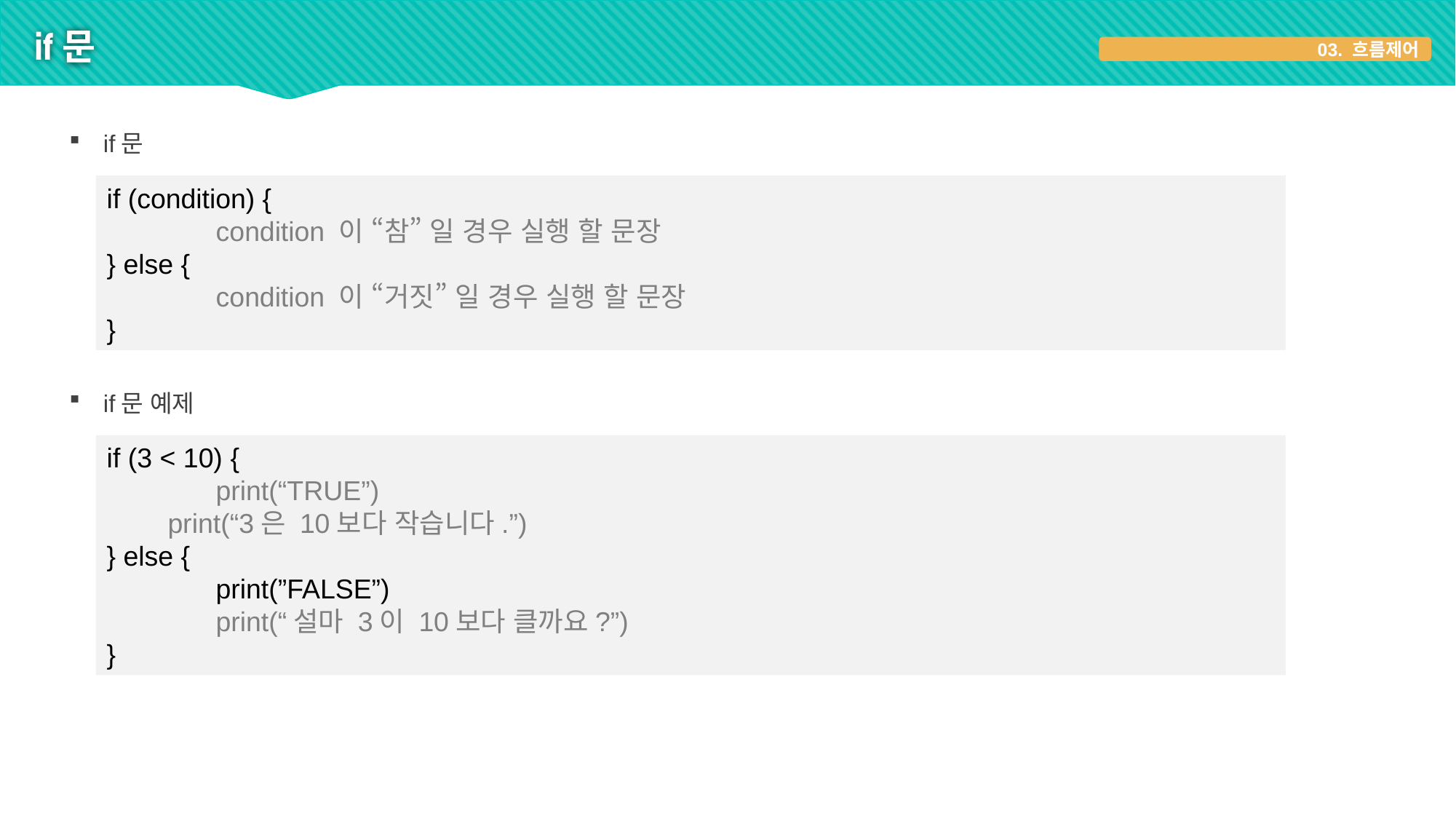

# if문
03. 흐름제어
if문
if (condition) {
	condition 이 “참” 일 경우 실행 할 문장
} else {
	condition 이 “거짓” 일 경우 실행 할 문장
}
if문 예제
if (3 < 10) {
	print(“TRUE”)
        print(“3은 10보다 작습니다.”)
} else {
	print(”FALSE”)
	print(“설마 3이 10보다 클까요?”)
}